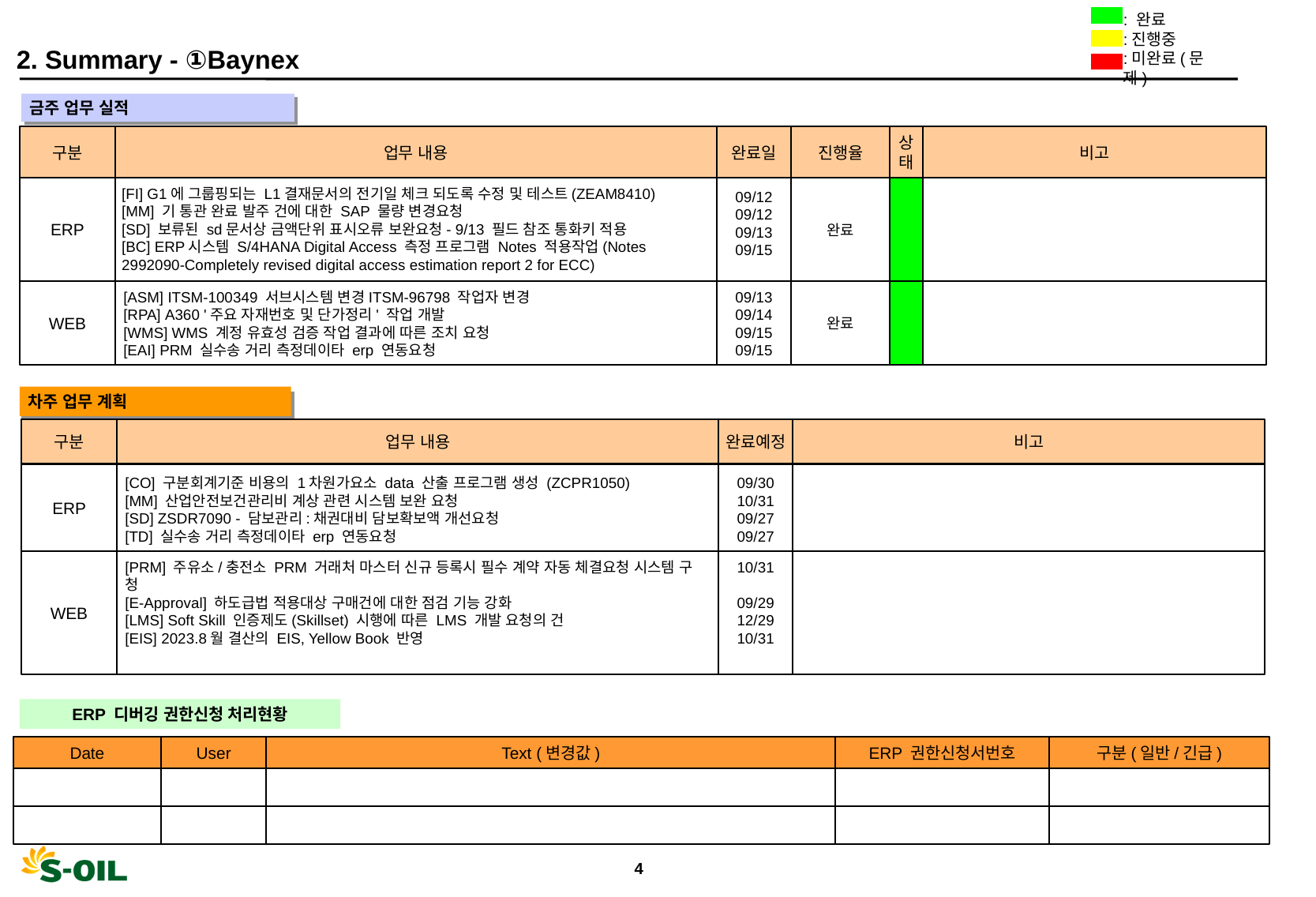

: 완료
:진행중
:미완료(문제)
2. Summary - ①Baynex

 금주 업무 실적
" "
구분
업무 내용
완료일
진행율
상
태
비고

ERP

완료

[FI] G1에 그룹핑되는 L1결재문서의 전기일 체크 되도록 수정 및 테스트(ZEAM8410)
[MM] 기 통관 완료 발주 건에 대한 SAP 물량 변경요청
[SD] 보류된 sd문서상 금액단위 표시오류 보완요청- 9/13 필드 참조 통화키 적용
[BC] ERP시스템 S/4HANA Digital Access 측정 프로그램 Notes 적용작업(Notes
2992090-Completely revised digital access estimation report 2 for ECC)
09/12
09/12
09/13
09/15

WEB

완료

[ASM] ITSM-100349 서브시스템 변경ITSM-96798 작업자 변경
[RPA] A360 '주요 자재번호 및 단가정리' 작업 개발
[WMS] WMS 계정 유효성 검증 작업 결과에 따른 조치 요청
[EAI] PRM 실수송 거리 측정데이타 erp 연동요청
09/13
09/14
09/15
09/15

 차주 업무 계획
" "
구분
업무 내용
완료예정
비고

ERP

[CO] 구분회계기준 비용의 1차원가요소 data 산출 프로그램 생성 (ZCPR1050)
[MM] 산업안전보건관리비 계상 관련 시스템 보완 요청
[SD] ZSDR7090 - 담보관리:채권대비 담보확보액 개선요청
[TD] 실수송 거리 측정데이타 erp 연동요청
09/30
10/31
09/27
09/27

WEB

[PRM] 주유소/충전소 PRM 거래처 마스터 신규 등록시 필수 계약 자동 체결요청 시스템 구
청
[E-Approval] 하도급법 적용대상 구매건에 대한 점검 기능 강화
[LMS] Soft Skill 인증제도(Skillset) 시행에 따른 LMS 개발 요청의 건
[EIS] 2023.8월 결산의 EIS, Yellow Book 반영
10/31
09/29
12/29
10/31

ERP 디버깅 권한신청 처리현황
Date
User
Text (변경값)
ERP 권한신청서번호
구분(일반/긴급)